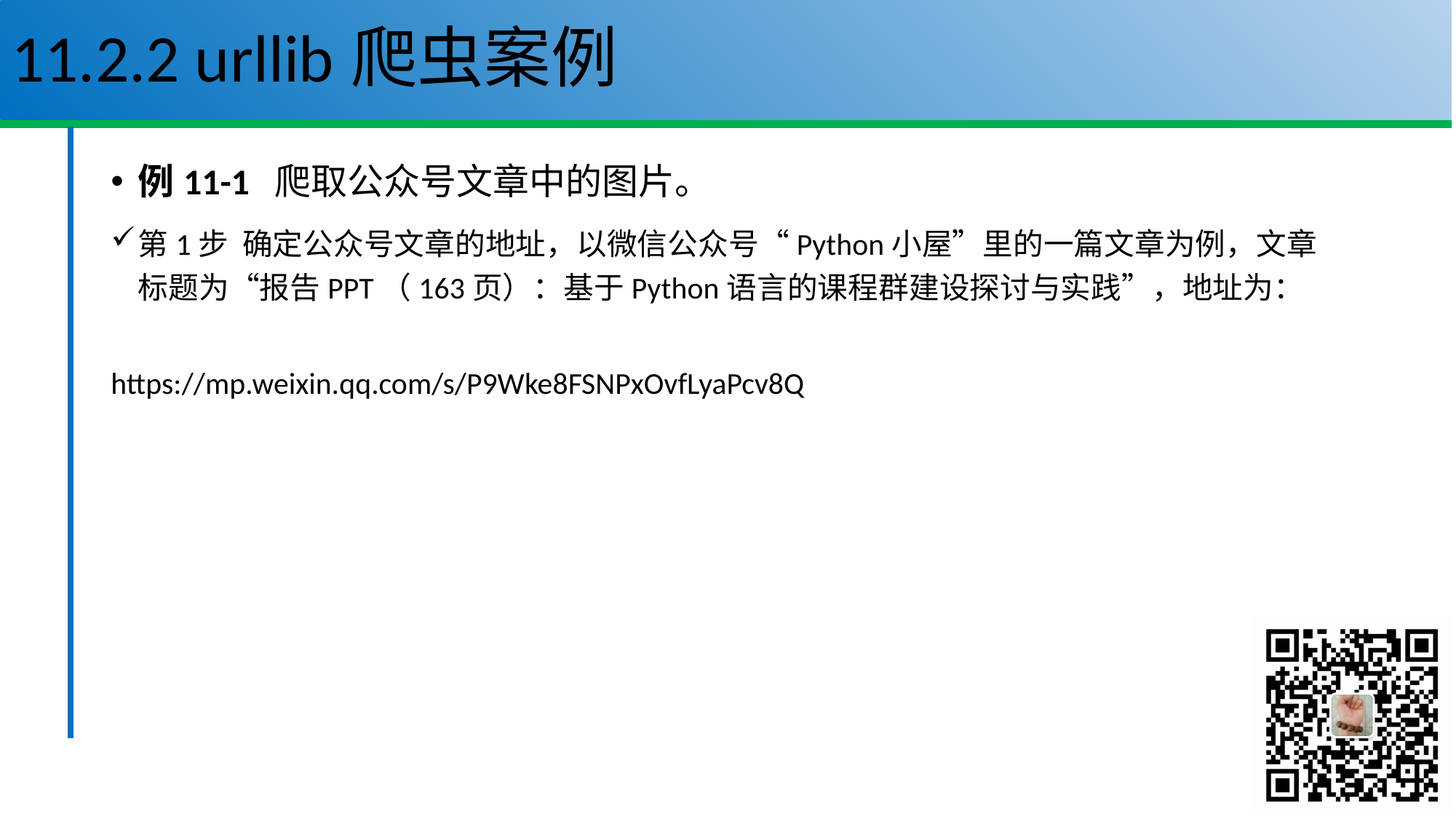

# 11.2.2 urllib爬虫案例
例11-1  爬取公众号文章中的图片。
第1步  确定公众号文章的地址，以微信公众号“Python小屋”里的一篇文章为例，文章标题为“报告PPT（163页）：基于Python语言的课程群建设探讨与实践”，地址为：

https://mp.weixin.qq.com/s/P9Wke8FSNPxOvfLyaPcv8Q
22